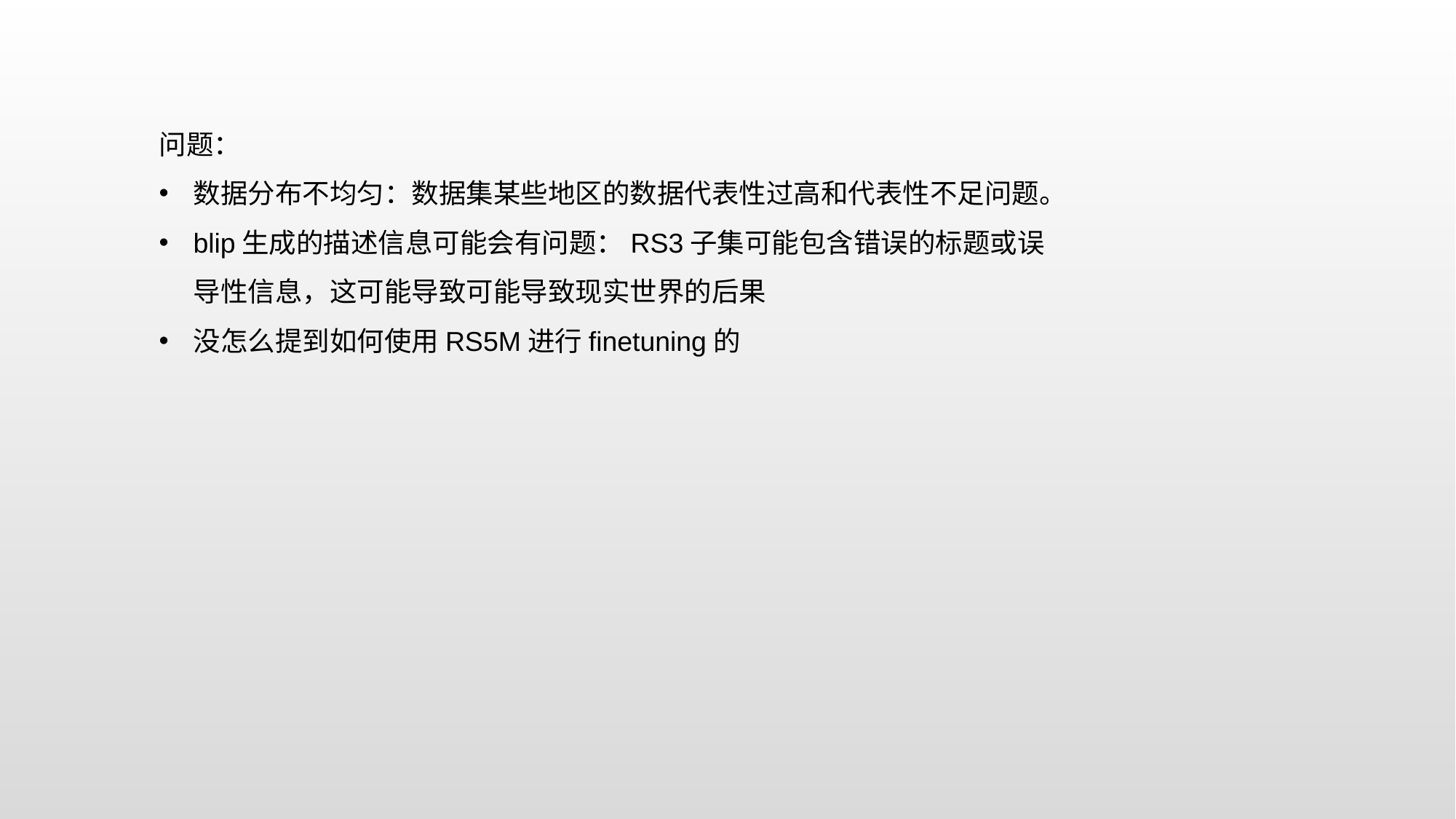

问题：
数据分布不均匀：数据集某些地区的数据代表性过高和代表性不足问题。
blip生成的描述信息可能会有问题：RS3子集可能包含错误的标题或误导性信息，这可能导致可能导致现实世界的后果
没怎么提到如何使用RS5M进行finetuning的